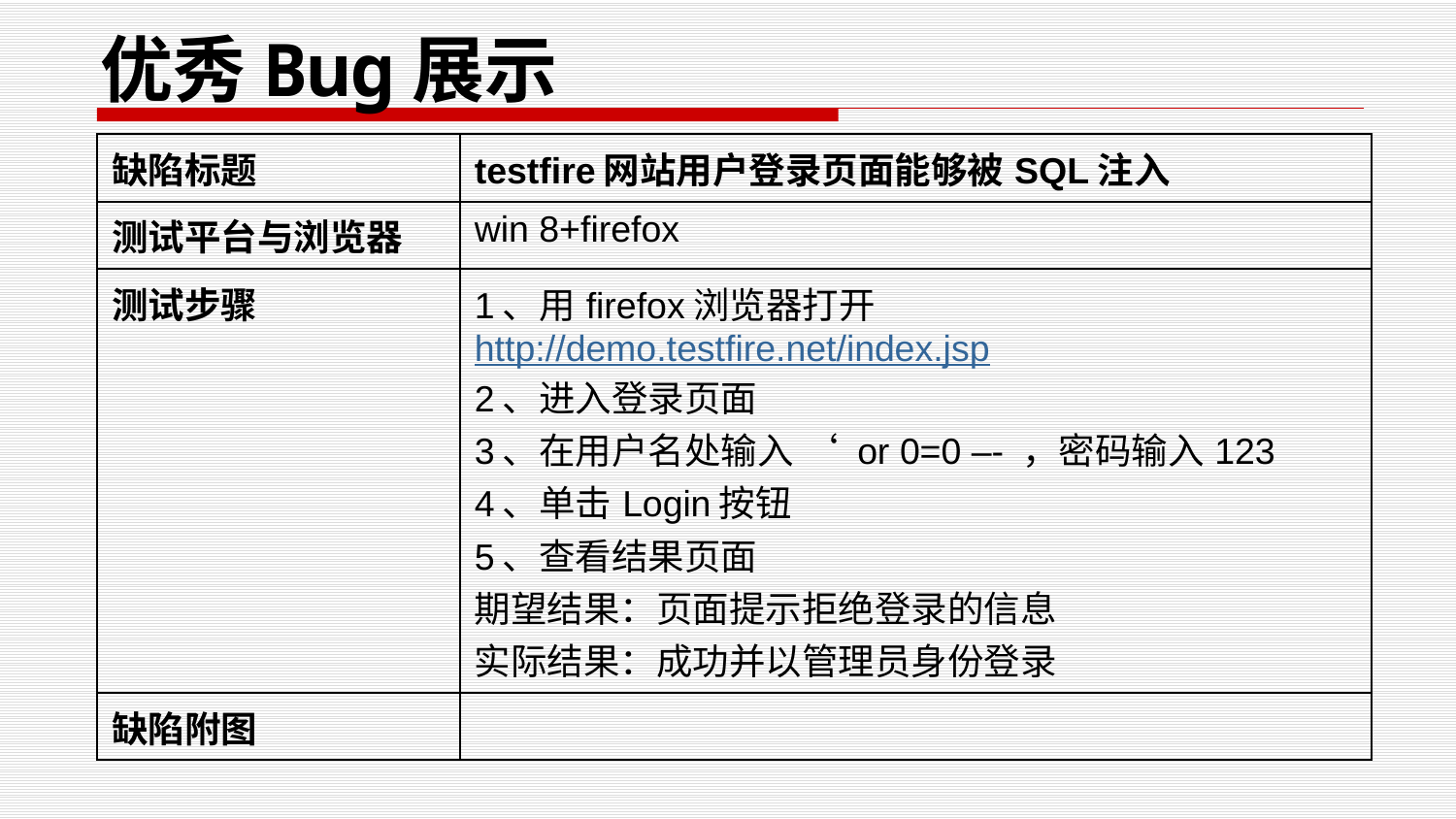

# 优秀Bug展示
| 缺陷标题 | testfire网站用户登录页面能够被SQL注入 |
| --- | --- |
| 测试平台与浏览器 | win 8+firefox |
| 测试步骤 | 1、用firefox浏览器打开http://demo.testfire.net/index.jsp 2、进入登录页面 3、在用户名处输入 ‘ or 0=0 –- ，密码输入123 4、单击Login按钮 5、查看结果页面 期望结果：页面提示拒绝登录的信息 实际结果：成功并以管理员身份登录 |
| 缺陷附图 |  |